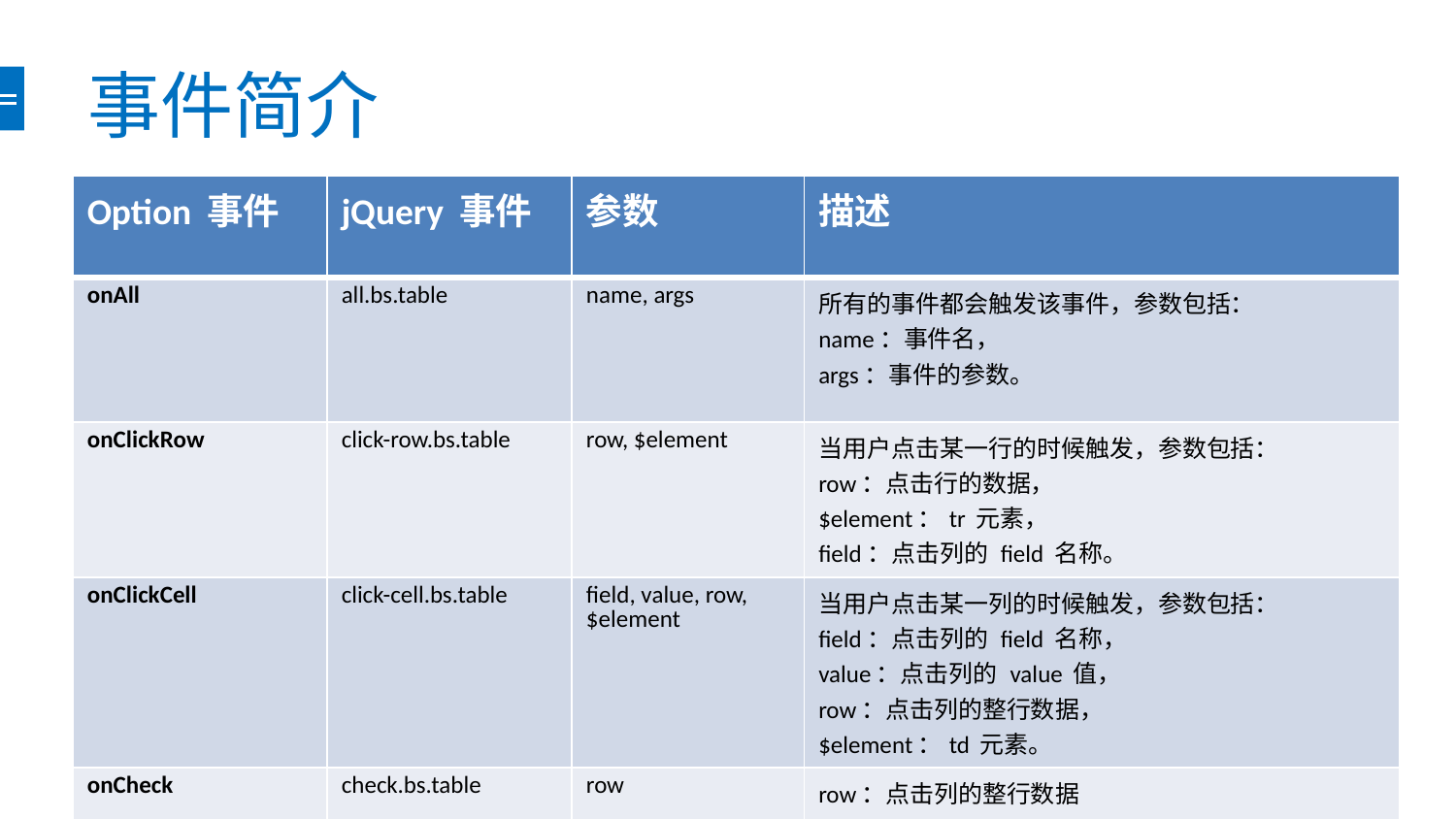

# 事件简介
| Option 事件 | jQuery 事件 | 参数 | 描述 |
| --- | --- | --- | --- |
| onAll | all.bs.table | name, args | 所有的事件都会触发该事件，参数包括： name：事件名， args：事件的参数。 |
| onClickRow | click-row.bs.table | row, $element | 当用户点击某一行的时候触发，参数包括： row：点击行的数据， $element：tr 元素， field：点击列的 field 名称。 |
| onClickCell | click-cell.bs.table | field, value, row, $element | 当用户点击某一列的时候触发，参数包括： field：点击列的 field 名称， value：点击列的 value 值， row：点击列的整行数据， $element：td 元素。 |
| onCheck | check.bs.table | row | row：点击列的整行数据 |